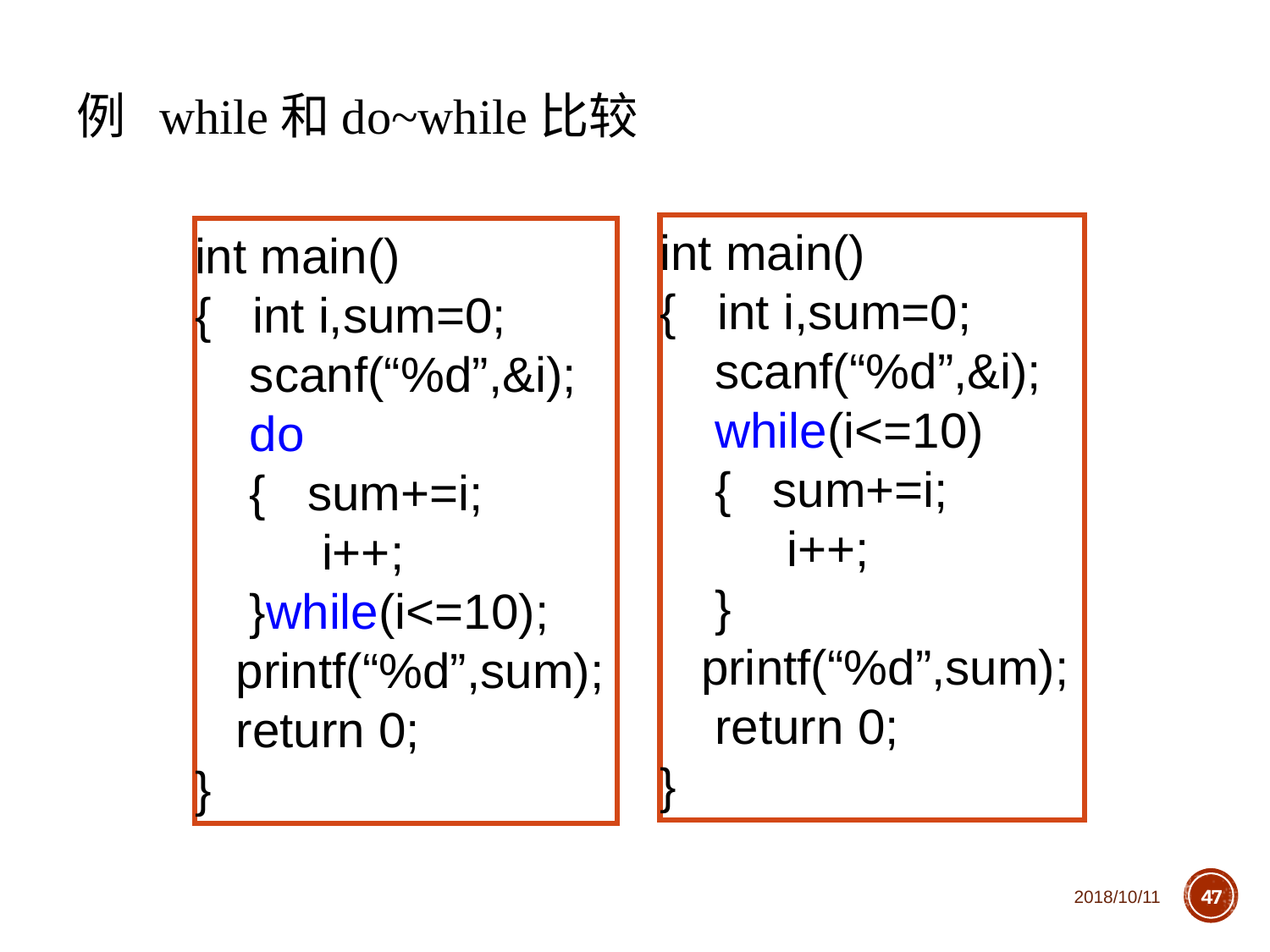

例  while和do~while比较
int main()
{   int i,sum=0;
    scanf(“%d”,&i);
    while(i<=10)
    {   sum+=i;
	i++;
    }
   printf(“%d”,sum);
    return 0;
}
int main()
{   int i,sum=0;
    scanf(“%d”,&i);
    do
    {   sum+=i;
	i++;
    }while(i<=10);
   printf(“%d”,sum);
   return 0;
}
2018/10/11
47